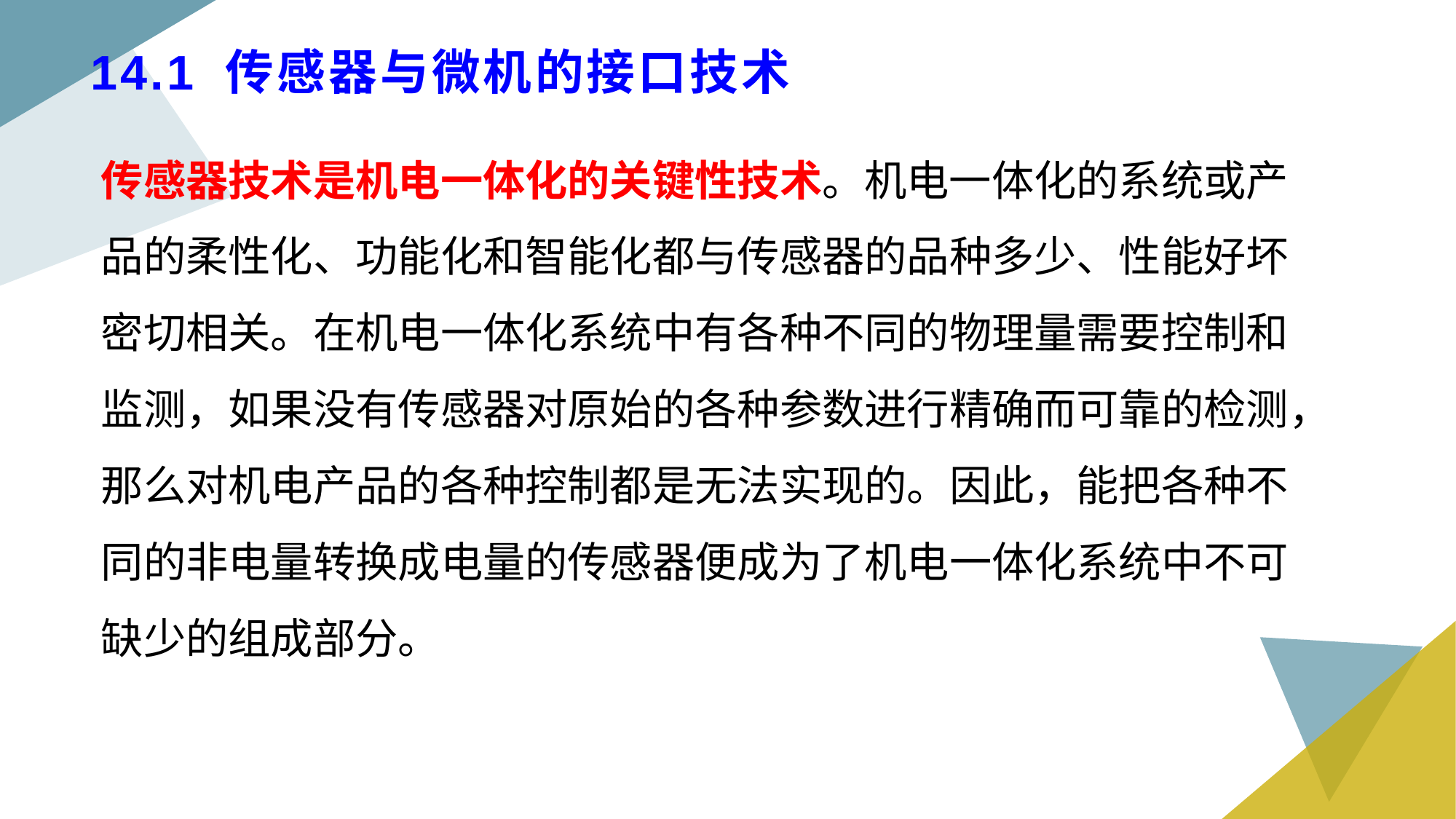

# 14.1 传感器与微机的接口技术
传感器技术是机电一体化的关键性技术。机电一体化的系统或产品的柔性化、功能化和智能化都与传感器的品种多少、性能好坏密切相关。在机电一体化系统中有各种不同的物理量需要控制和监测，如果没有传感器对原始的各种参数进行精确而可靠的检测，那么对机电产品的各种控制都是无法实现的。因此，能把各种不同的非电量转换成电量的传感器便成为了机电一体化系统中不可缺少的组成部分。